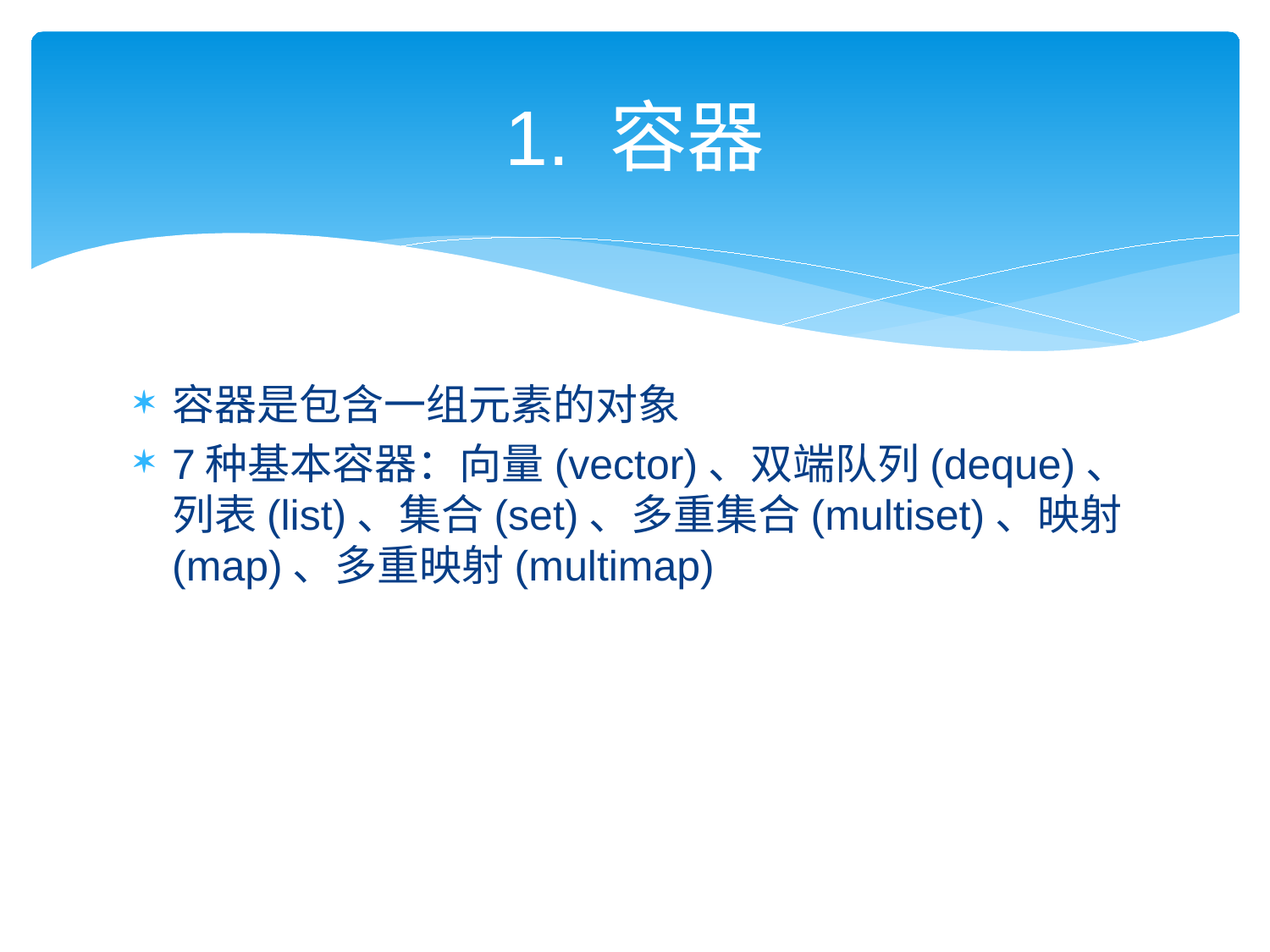

# 1. 容器
容器是包含一组元素的对象
7种基本容器：向量(vector)、双端队列(deque)、列表(list)、集合(set)、多重集合(multiset)、映射(map)、多重映射(multimap)